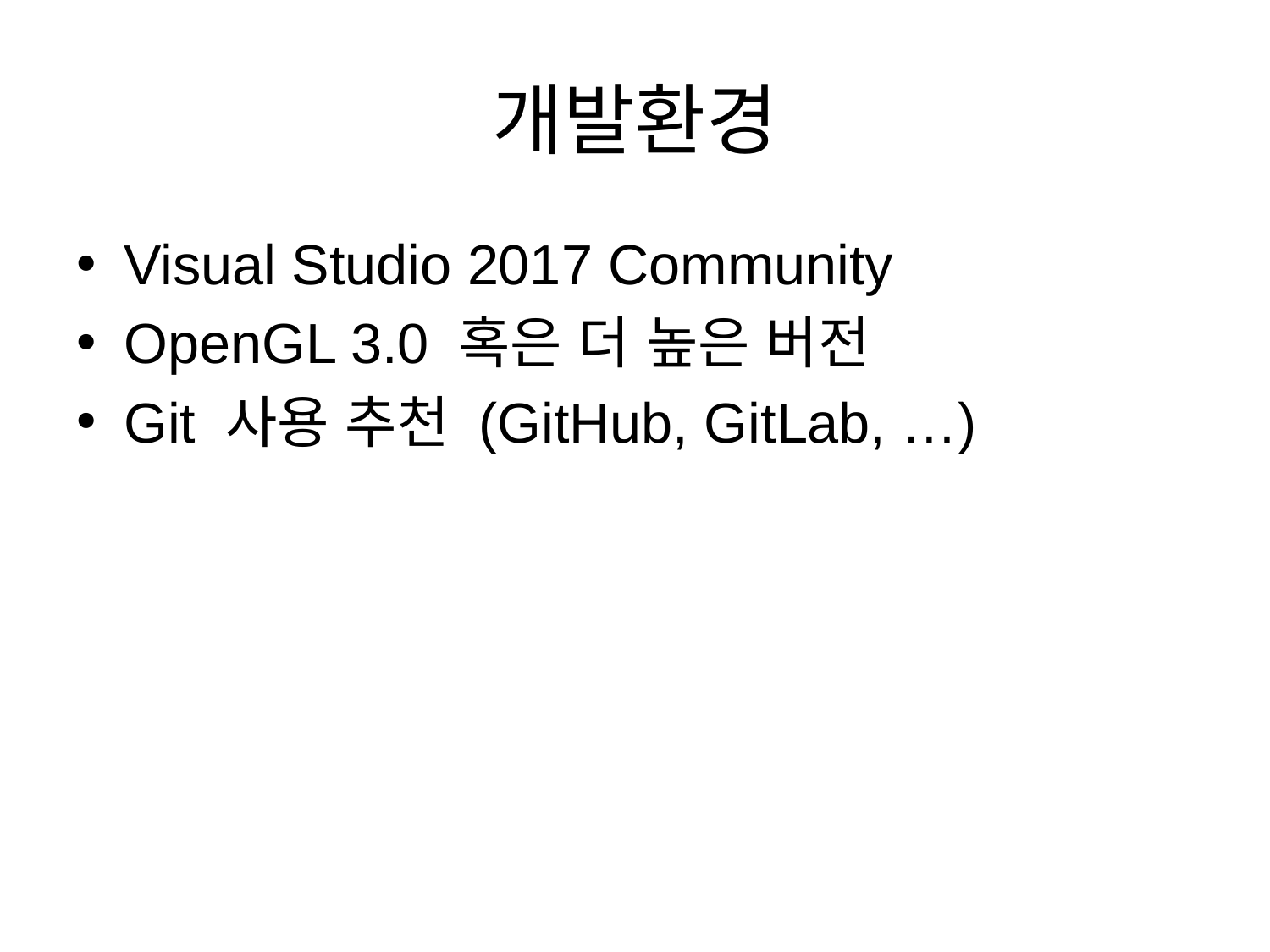

# 개발환경
Visual Studio 2017 Community
OpenGL 3.0 혹은 더 높은 버전
Git 사용 추천 (GitHub, GitLab, …)